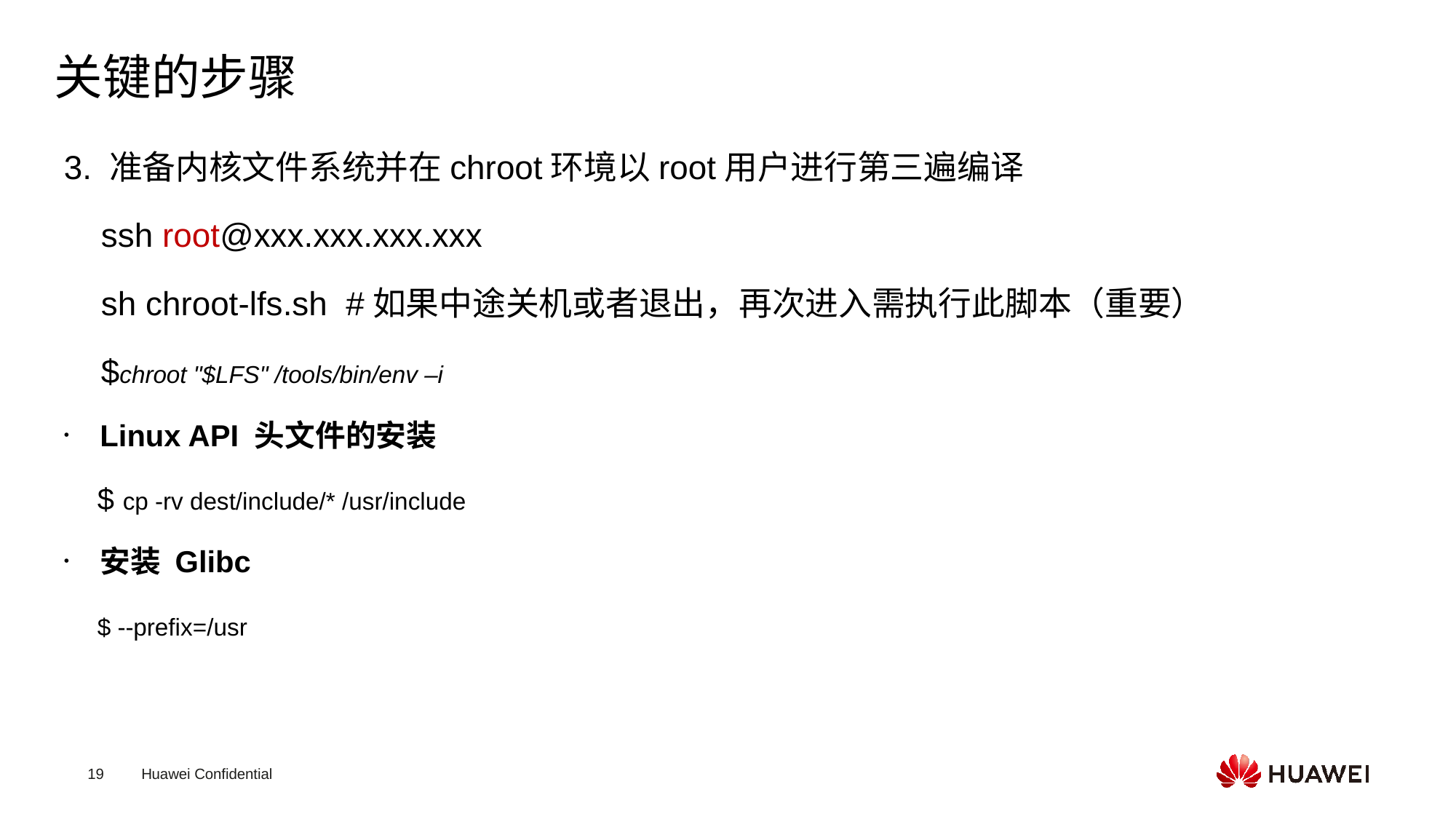

# 关键的步骤
3. 准备内核文件系统并在chroot环境以root用户进行第三遍编译
    ssh root@xxx.xxx.xxx.xxx
    sh chroot-lfs.sh  #如果中途关机或者退出，再次进入需执行此脚本（重要）
    $chroot "$LFS" /tools/bin/env –i
Linux API 头文件的安装
    $ cp -rv dest/include/* /usr/include
安装 Glibc
    $ --prefix=/usr